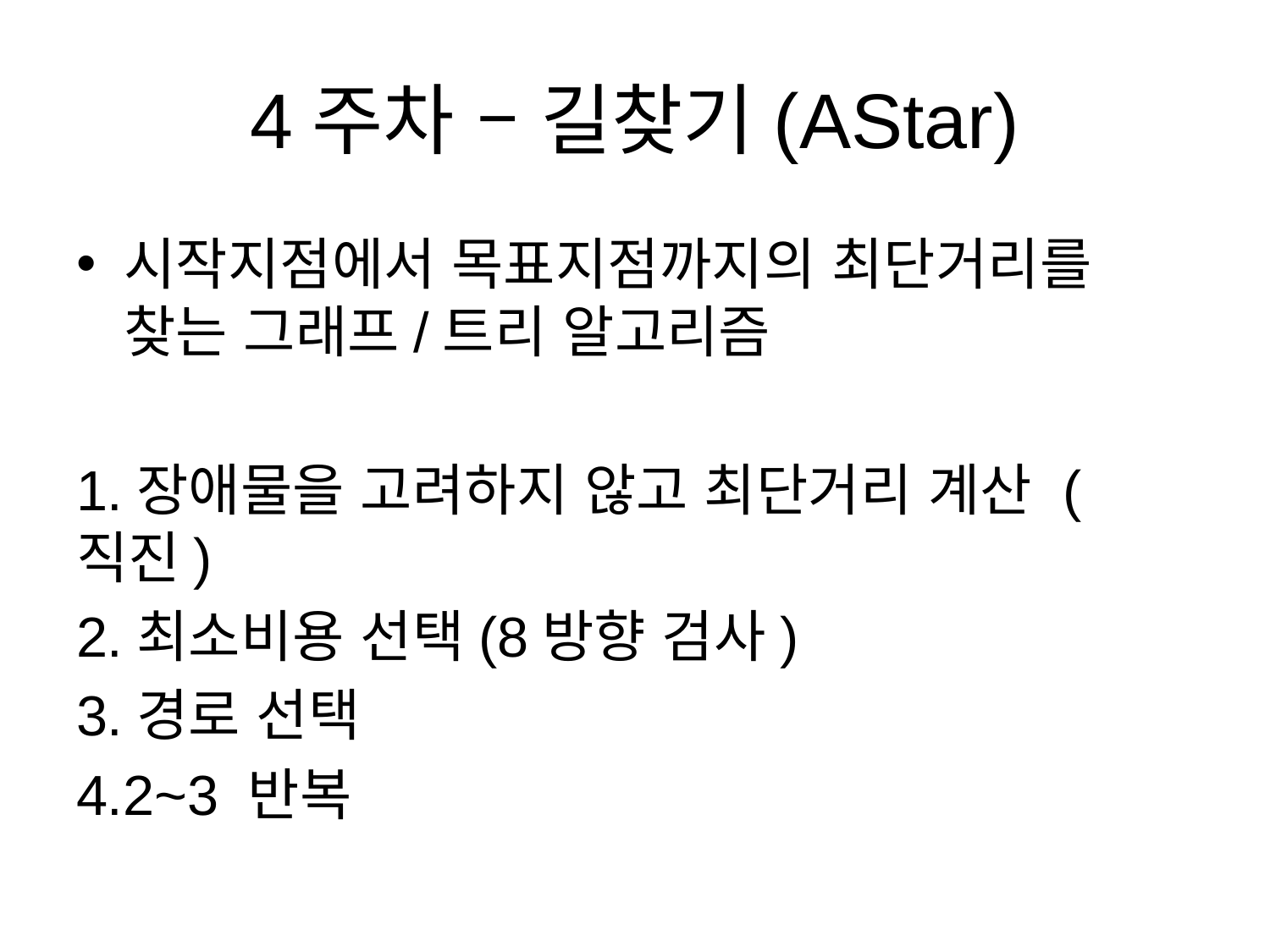

# 4주차 – 길찾기(AStar)
시작지점에서 목표지점까지의 최단거리를 찾는 그래프/트리 알고리즘

1.장애물을 고려하지 않고 최단거리 계산 (직진)
2.최소비용 선택(8방향 검사)
3.경로 선택
4.2~3 반복